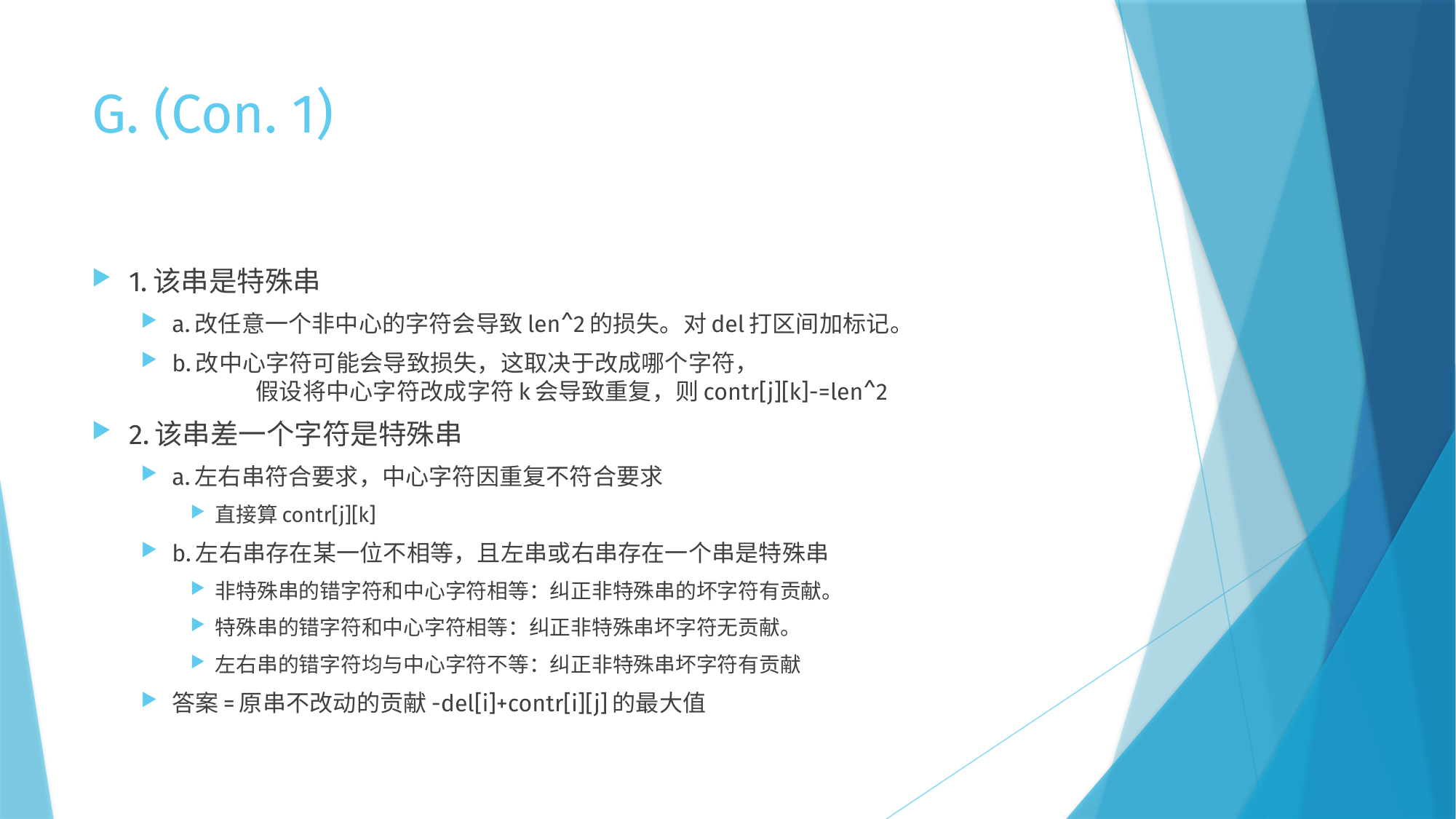

# G. (Con. 1)
1.该串是特殊串
a.改任意一个非中心的字符会导致len^2的损失。对del打区间加标记。
b.改中心字符可能会导致损失，这取决于改成哪个字符，
	假设将中心字符改成字符k会导致重复，则contr[j][k]-=len^2
2.该串差一个字符是特殊串
a.左右串符合要求，中心字符因重复不符合要求
直接算contr[j][k]
b.左右串存在某一位不相等，且左串或右串存在一个串是特殊串
非特殊串的错字符和中心字符相等：纠正非特殊串的坏字符有贡献。
特殊串的错字符和中心字符相等：纠正非特殊串坏字符无贡献。
左右串的错字符均与中心字符不等：纠正非特殊串坏字符有贡献
答案=原串不改动的贡献-del[i]+contr[i][j]的最大值